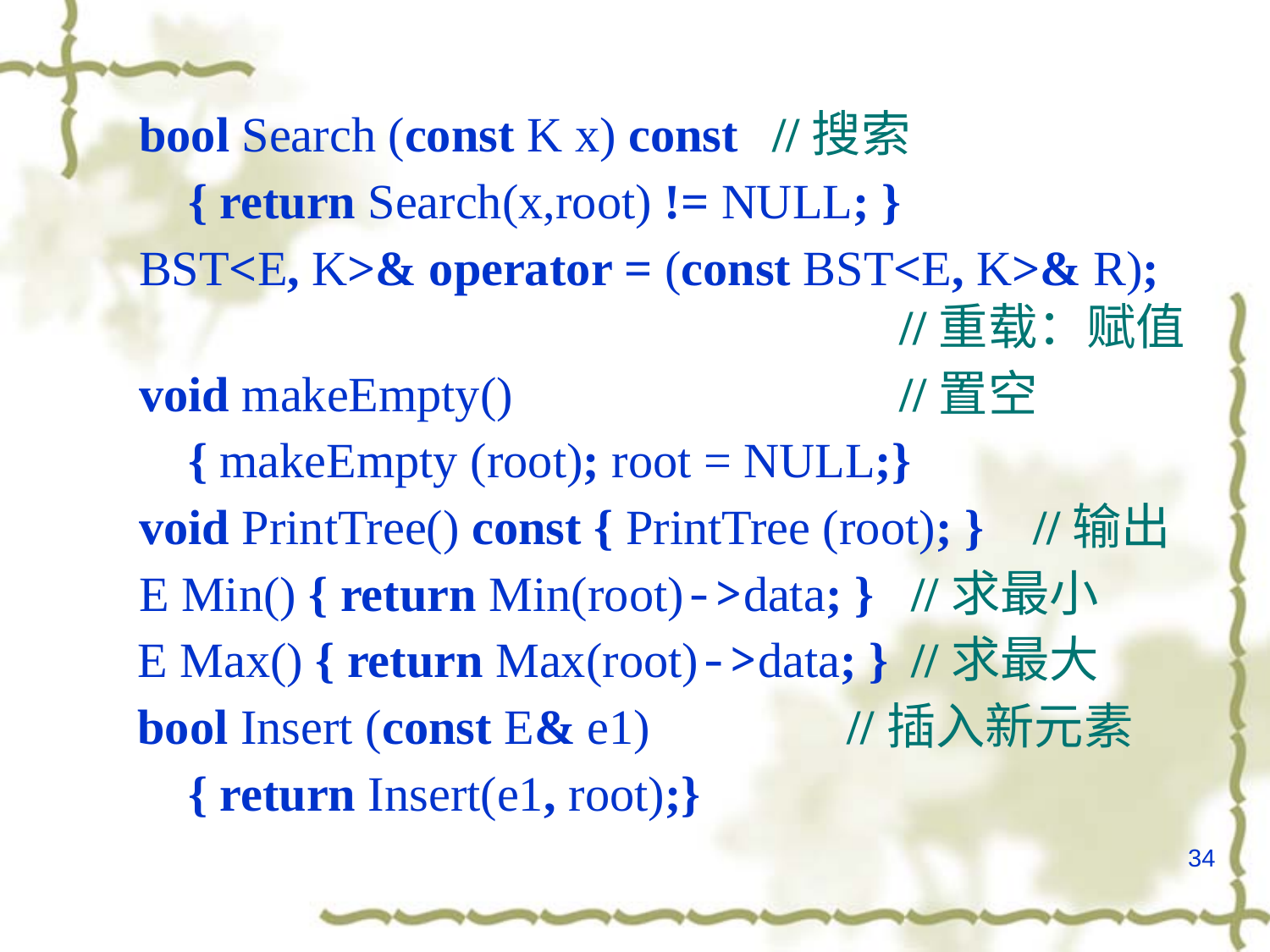

bool Search (const K x) const	//搜索
        { return Search(x,root) != NULL; }
    BST<E, K>& operator = (const BST<E, K>& R);		     				//重载：赋值
    void makeEmpty() 			//置空
        { makeEmpty (root); root = NULL;}
    void PrintTree() const { PrintTree (root); }    //输出
    E Min() { return Min(root)->data; }	 //求最小
	E Max() { return Max(root)->data; }	 //求最大
	bool Insert (const E& e1)                //插入新元素
        { return Insert(e1, root);}
34